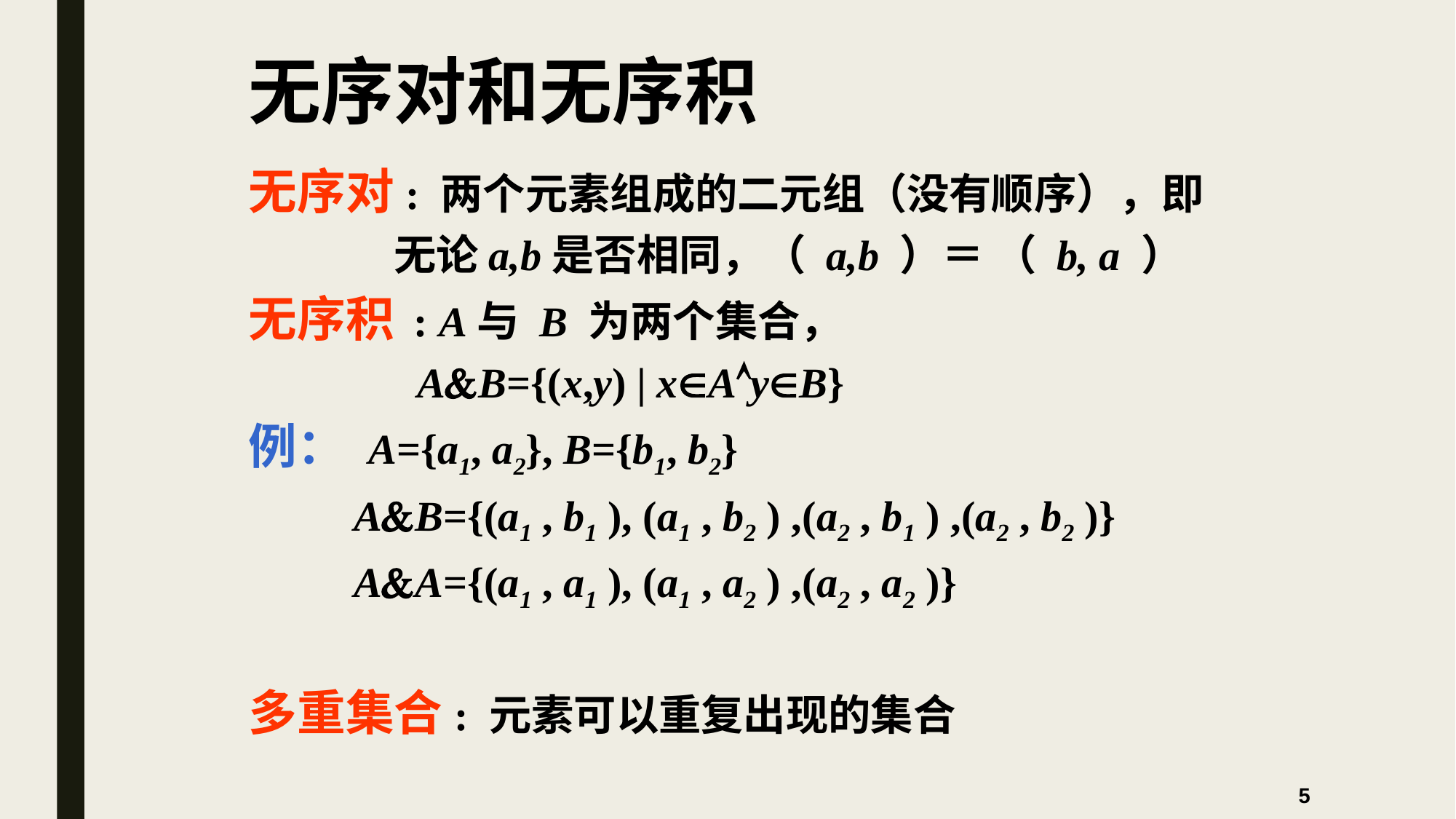

无序对和无序积
无序对: 两个元素组成的二元组（没有顺序），即
              无论a,b是否相同，（ a,b ）＝ （ b, a ）
无序积 : A与 B 为两个集合，
                A&B={(x,y) | x∈A∧y∈B}
例： A={a1, a2}, B={b1, b2}
          A&B={(a1 , b1 ), (a1 , b2 ) ,(a2 , b1 ) ,(a2 , b2 )}
          A&A={(a1 , a1 ), (a1 , a2 ) ,(a2 , a2 )}

多重集合: 元素可以重复出现的集合
5